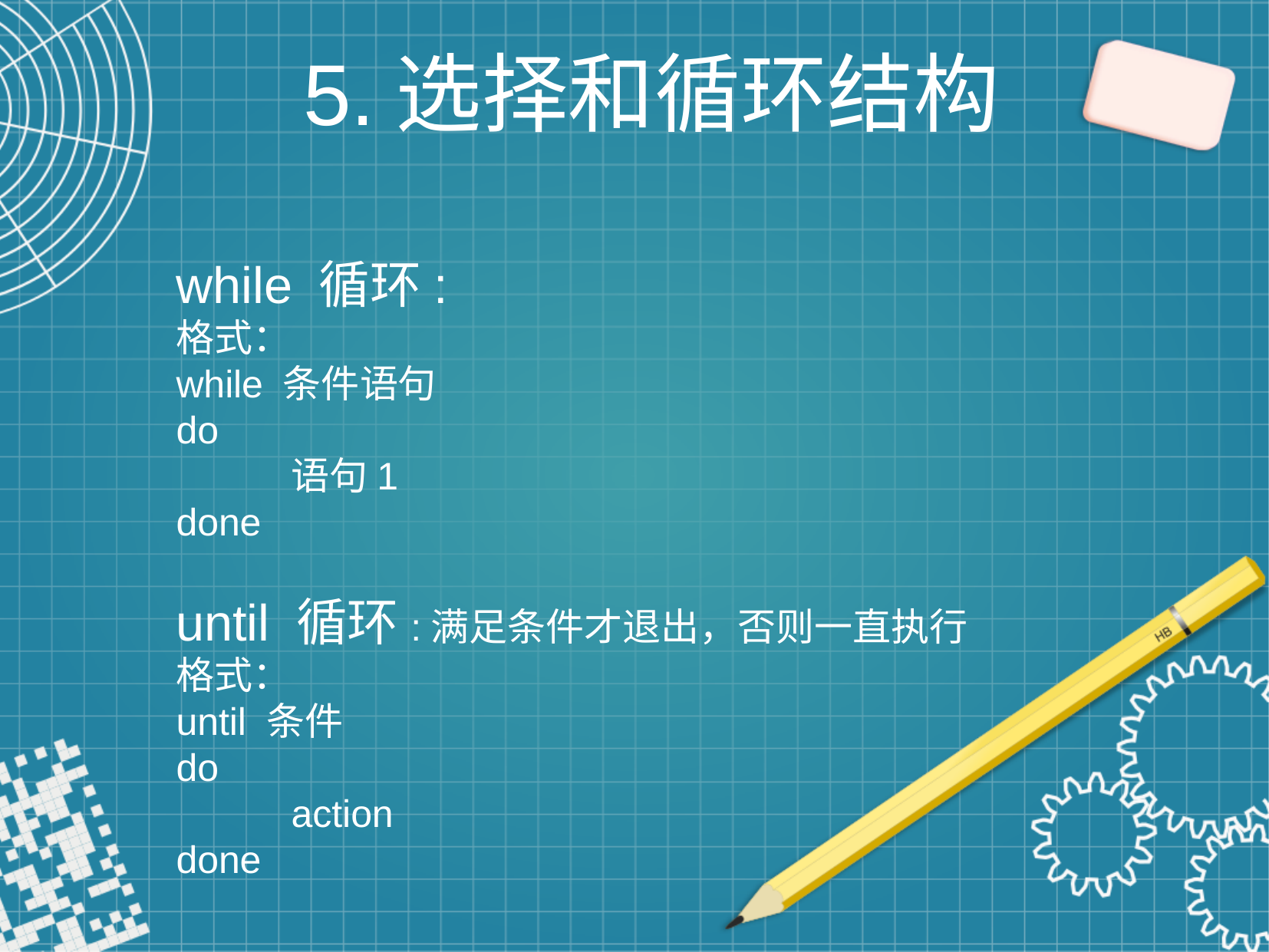

5.选择和循环结构
while 循环:
格式：
while 条件语句
do
	语句1
done

until 循环:满足条件才退出，否则一直执行
格式：
until 条件
do
	action
done